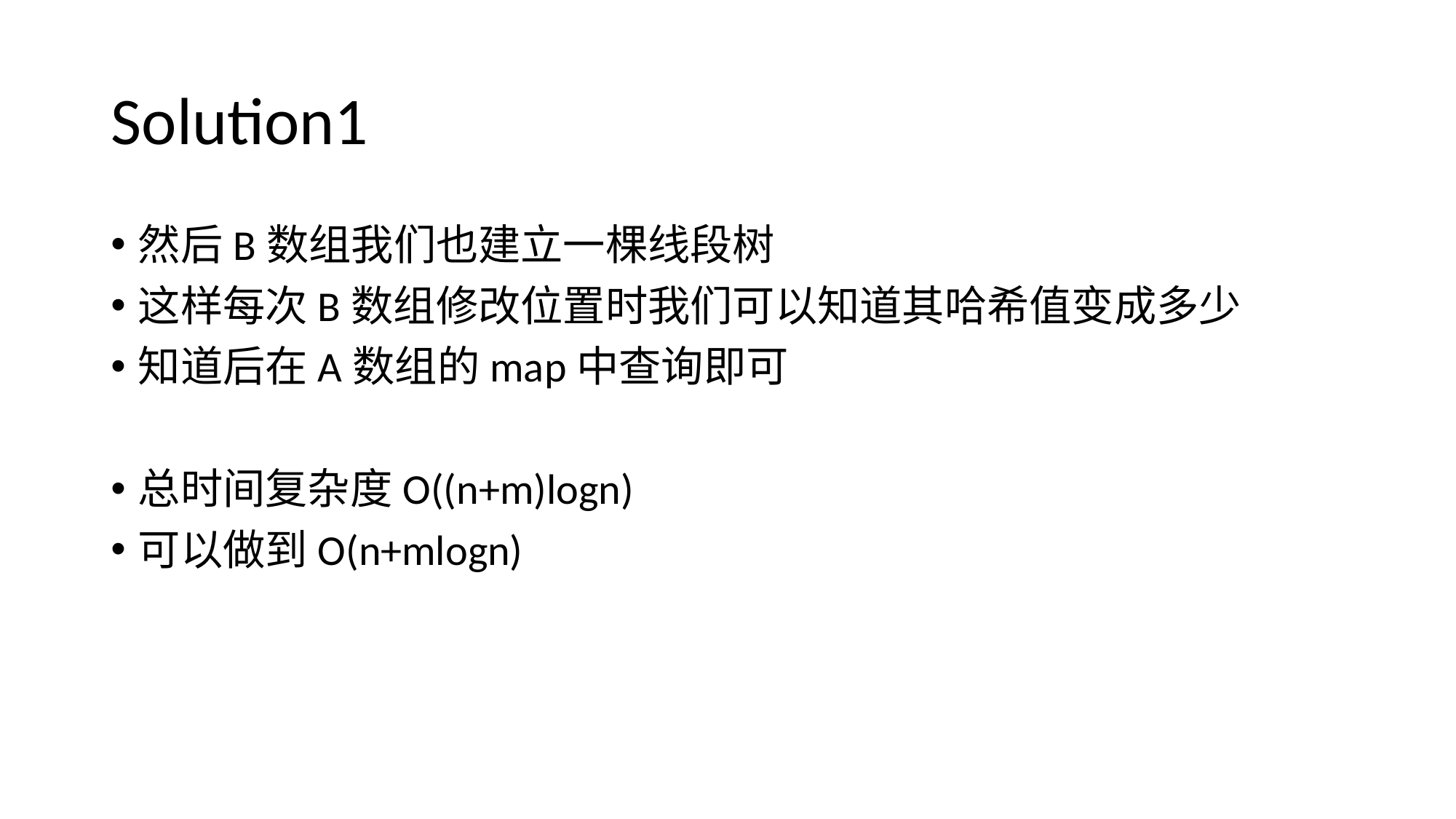

# Solution1
然后B数组我们也建立一棵线段树
这样每次B数组修改位置时我们可以知道其哈希值变成多少
知道后在A数组的map中查询即可

总时间复杂度O((n+m)logn)
可以做到O(n+mlogn)